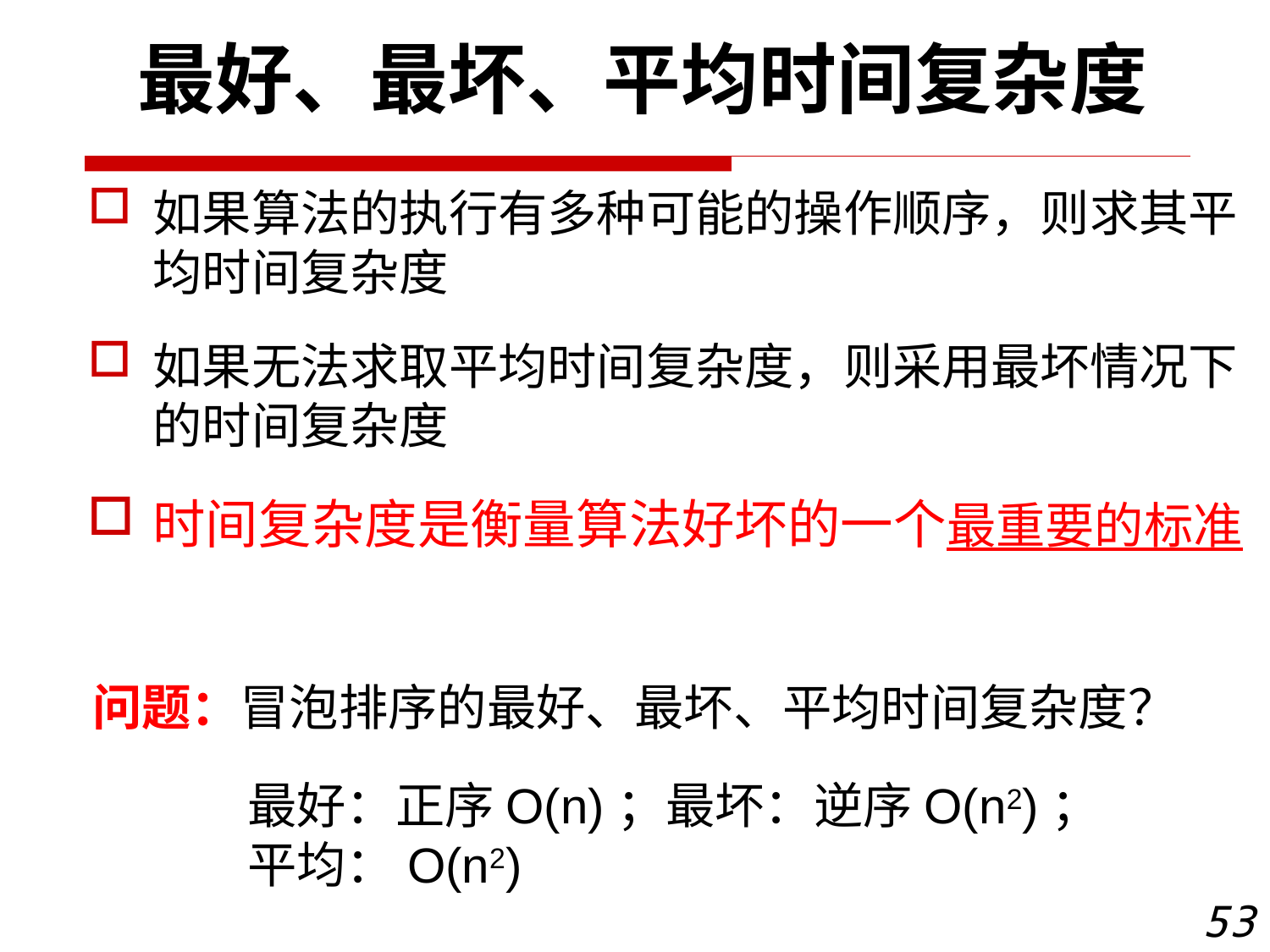

最好、最坏、平均时间复杂度
如果算法的执行有多种可能的操作顺序，则求其平均时间复杂度
如果无法求取平均时间复杂度，则采用最坏情况下的时间复杂度
时间复杂度是衡量算法好坏的一个最重要的标准
问题：冒泡排序的最好、最坏、平均时间复杂度？
最好：正序O(n)；最坏：逆序O(n2)；
平均：O(n2)
53